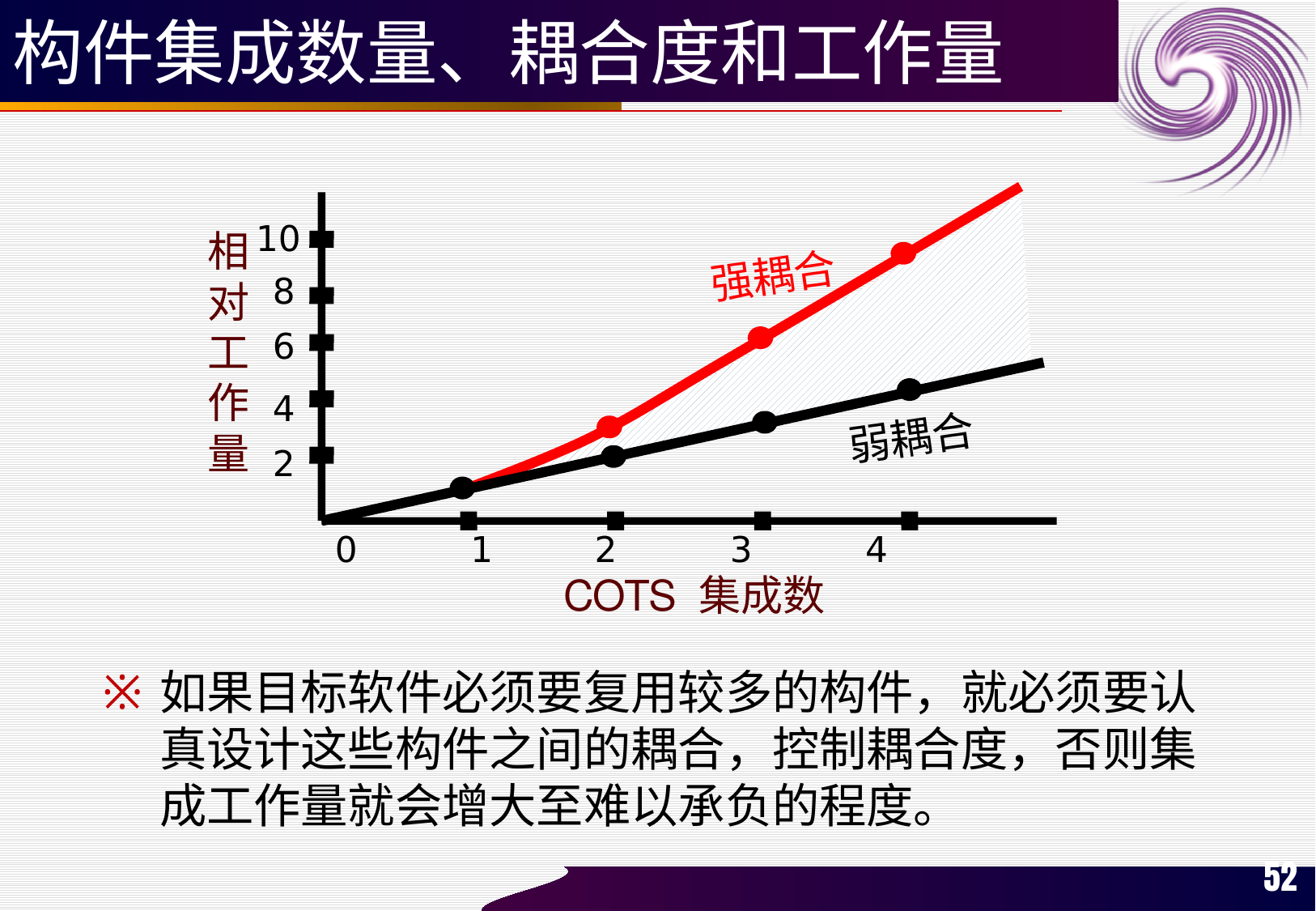

# 构件集成数量、耦合度和工作量

10

8

6

4

2
相
对
工
作
量

强耦合

弱耦合

0          1         2          3          4
COTS 集成数
如果目标软件必须要复用较多的构件，就必须要认真设计这些构件之间的耦合，控制耦合度，否则集成工作量就会增大至难以承负的程度。
52